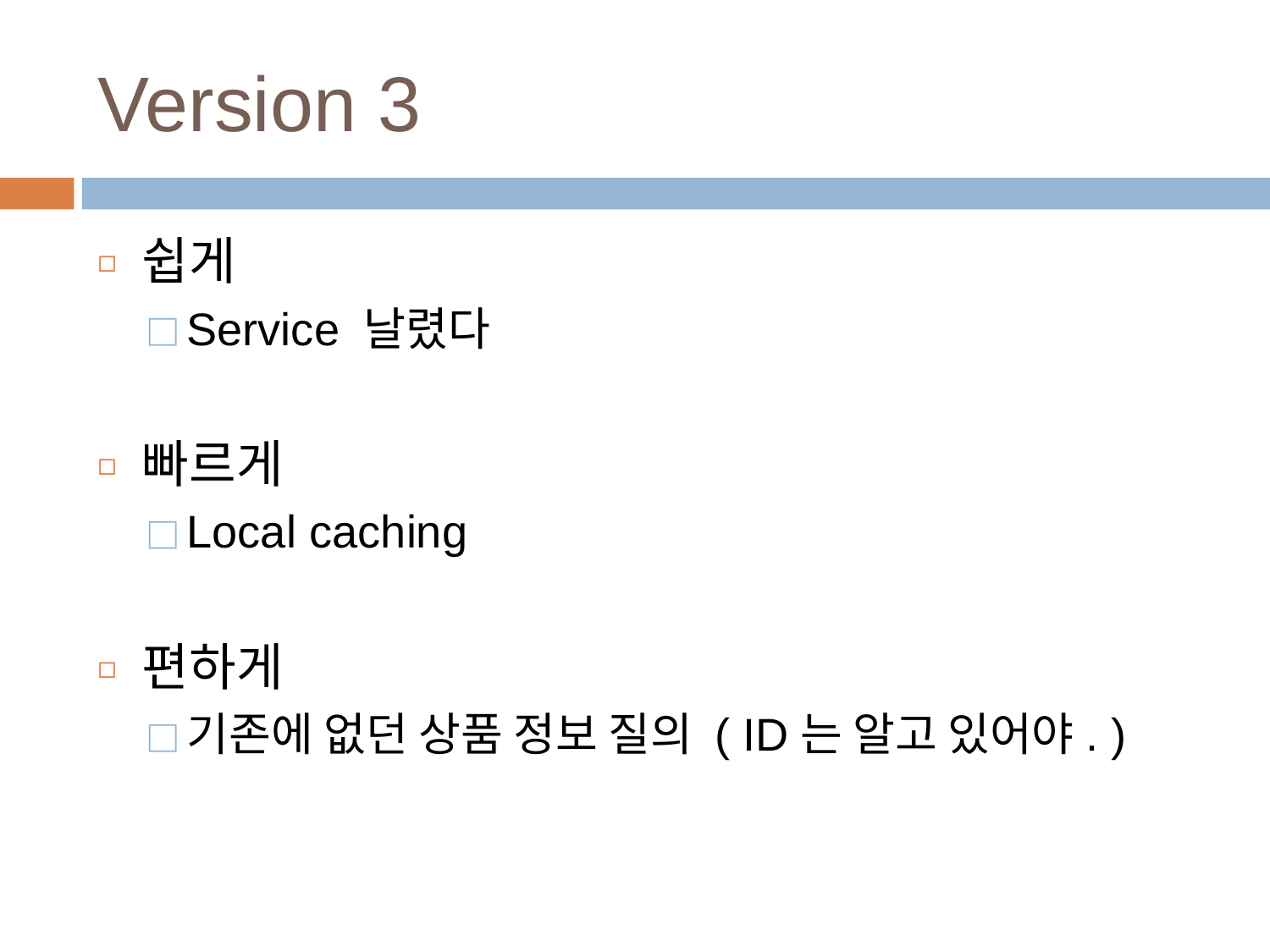

# Version 3
쉽게
Service 날렸다

빠르게
Local caching

편하게
기존에 없던 상품 정보 질의 ( ID는 알고 있어야. )